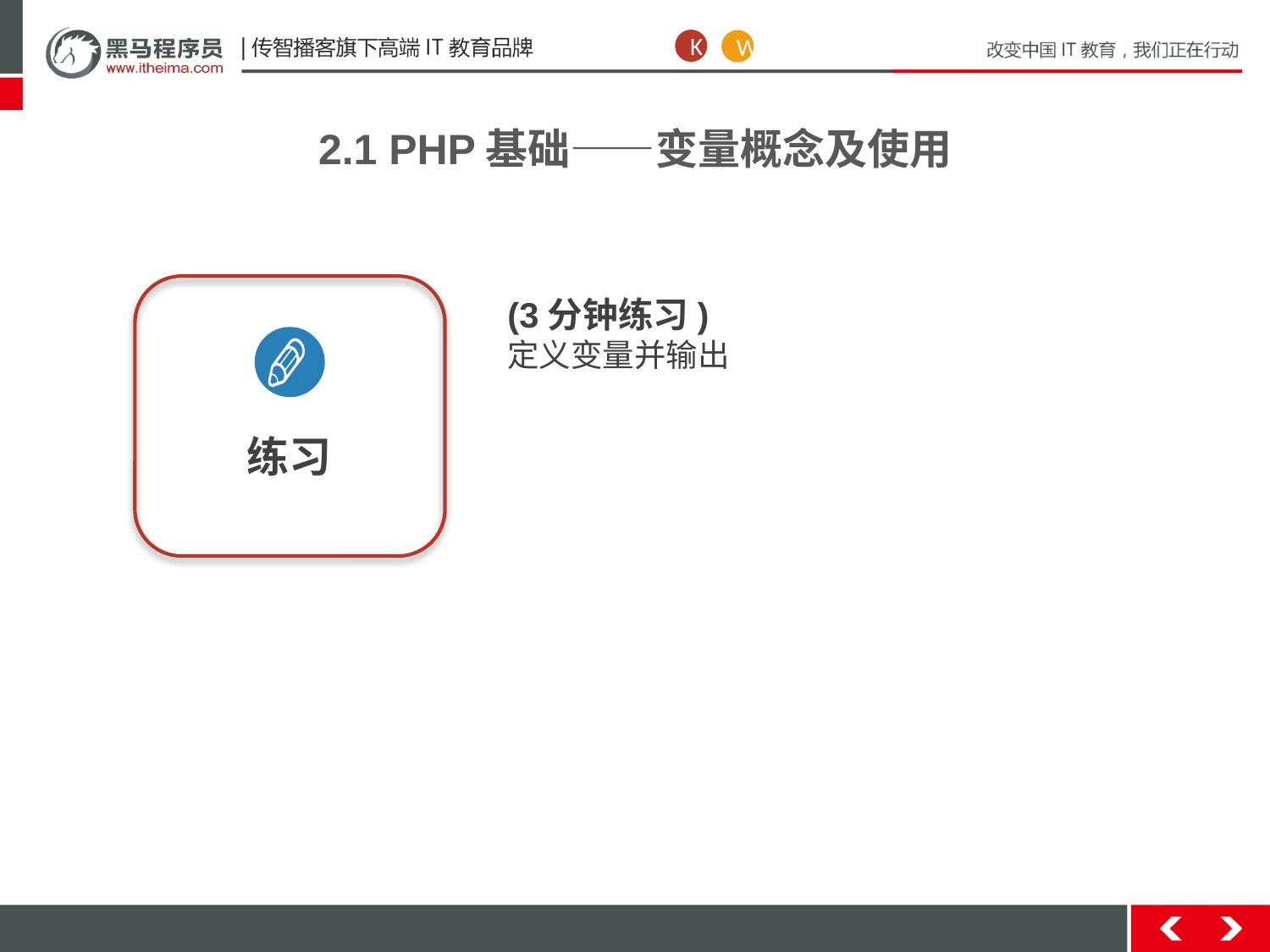

K
W
2.1 PHP基础——变量概念及使用

练习
(3分钟练习)
定义变量并输出